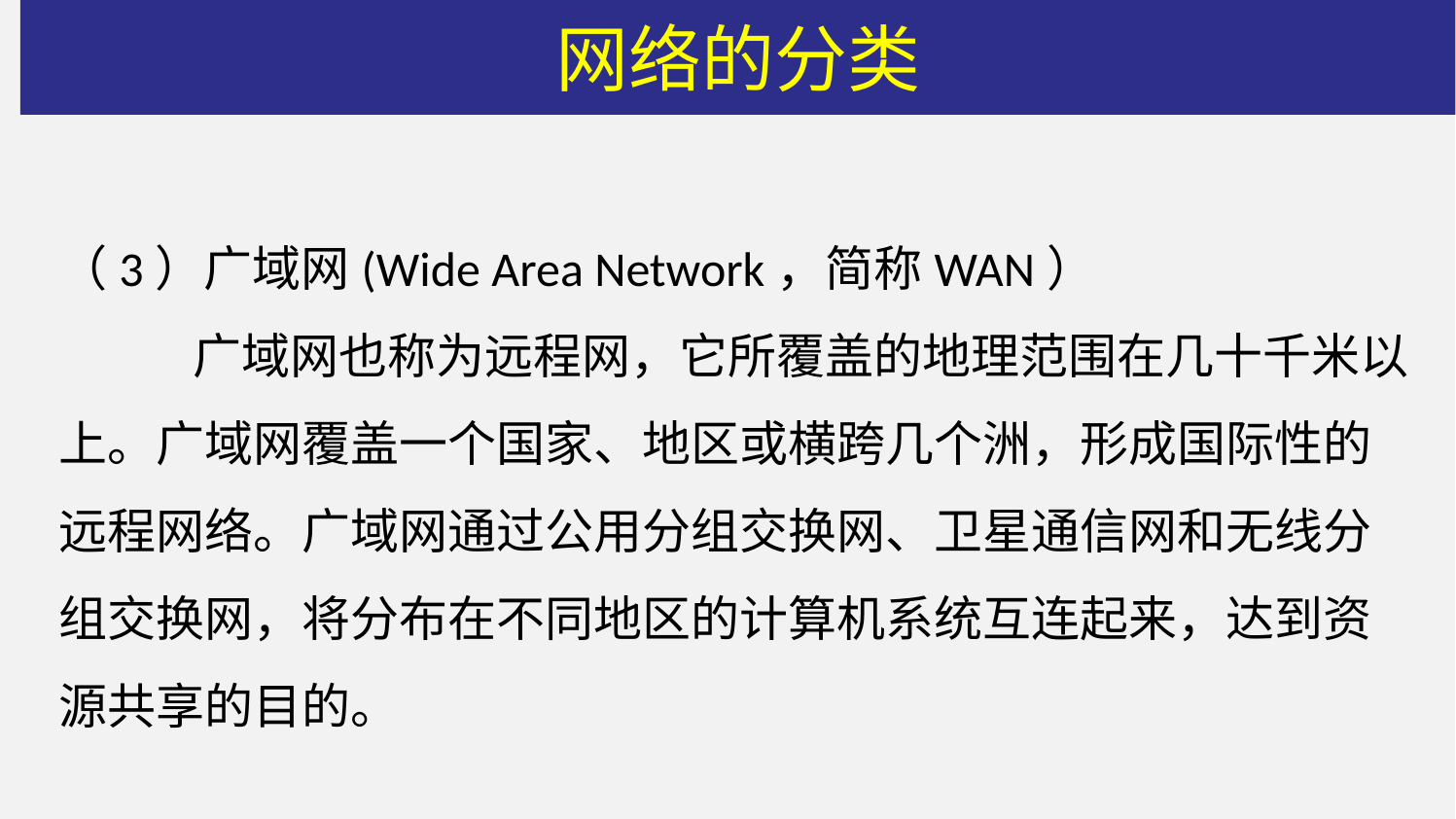

# 网络的分类
（3）广域网(Wide Area Network，简称WAN）
         广域网也称为远程网，它所覆盖的地理范围在几十千米以上。广域网覆盖一个国家、地区或横跨几个洲，形成国际性的远程网络。广域网通过公用分组交换网、卫星通信网和无线分组交换网，将分布在不同地区的计算机系统互连起来，达到资源共享的目的。